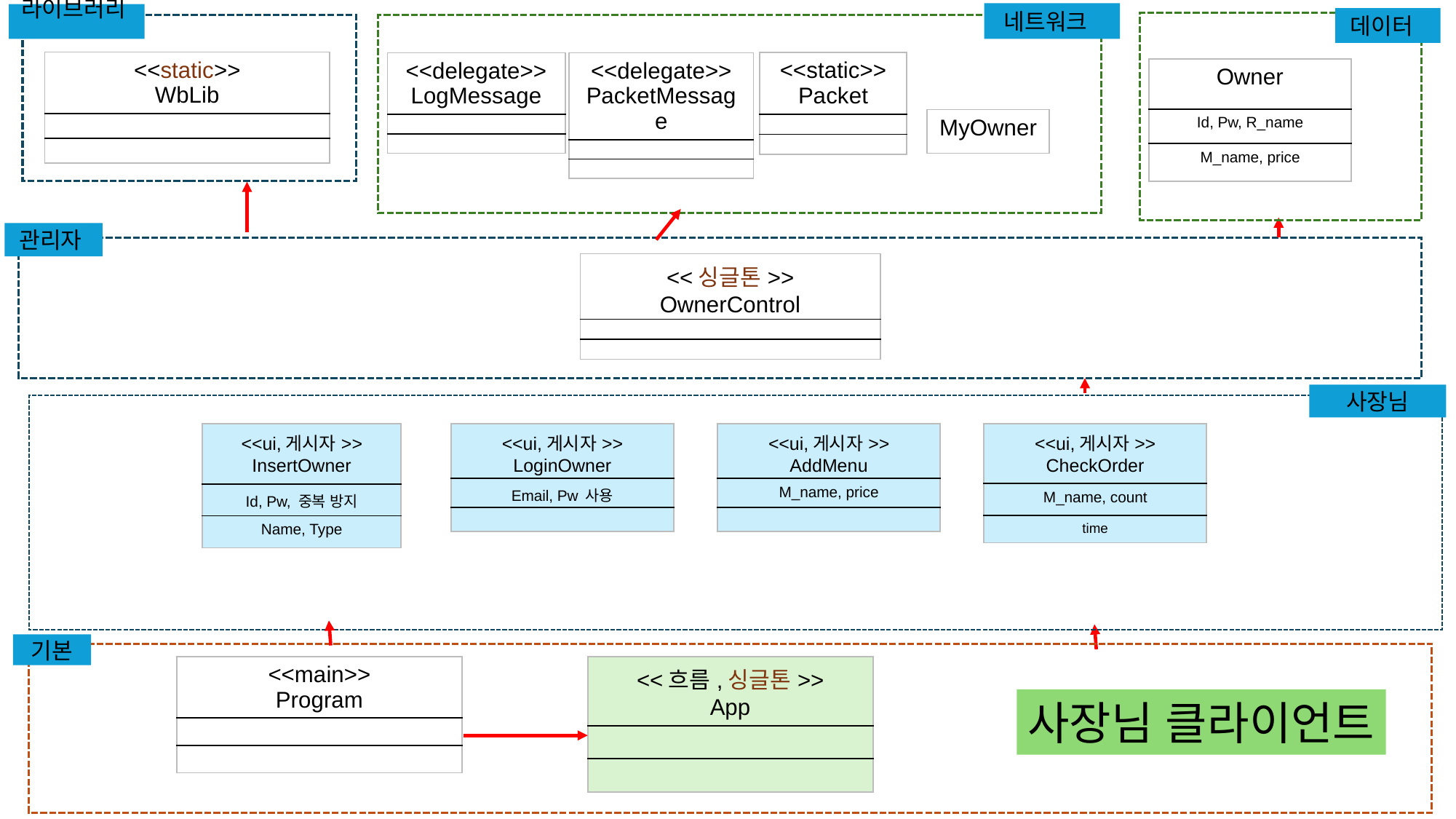

네트워크
라이브러리
데이터

| <<static>> WbLib |
| --- |
|  |
|  |
| <<static>> Packet |
| --- |
|  |
|  |
| <<delegate>> LogMessage |
| --- |
|  |
|  |
| <<delegate>> PacketMessage |
| --- |
|  |
|  |
| Owner |
| --- |
| Id, Pw, R\_name |
| M\_name, price |
| MyOwner |
| --- |
관리자

| <<싱글톤>> OwnerControl |
| --- |
|  |
|  |
사장님

| <<ui,게시자>> InsertOwner |
| --- |
| Id, Pw, 중복 방지 |
| Name, Type |
| <<ui,게시자>> LoginOwner |
| --- |
| Email, Pw 사용 |
|  |
| <<ui,게시자>> AddMenu |
| --- |
| M\_name, price |
|  |
| <<ui,게시자>> CheckOrder |
| --- |
| M\_name, count |
| time |
기본

| <<main>> Program |
| --- |
|  |
|  |
| <<흐름,싱글톤>> App |
| --- |
|  |
|  |
사장님 클라이언트